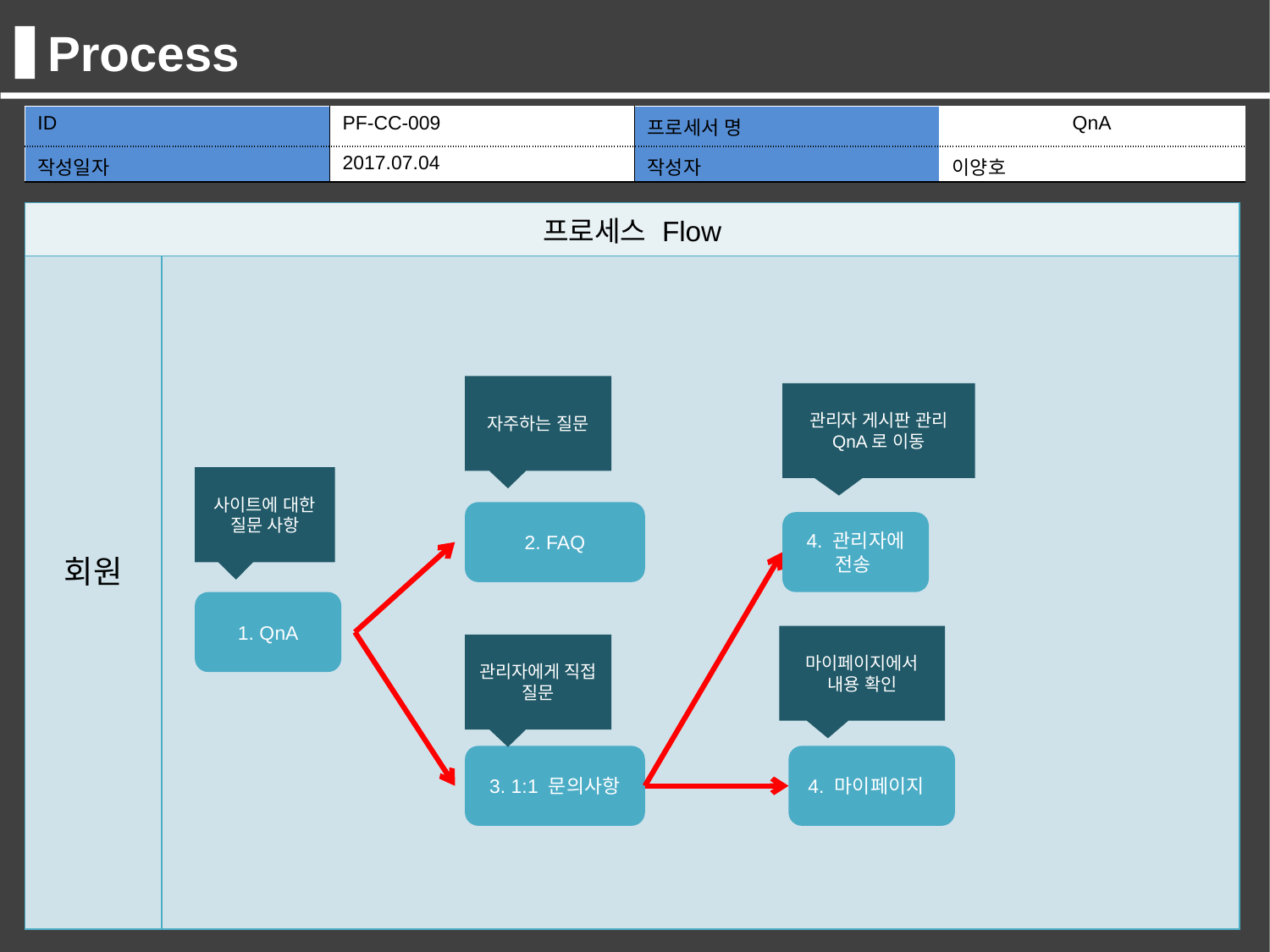

Process

| ID | PF-CC-009 | 프로세서 명 | QnA |
| --- | --- | --- | --- |
| 작성일자 | 2017.07.04 | 작성자 | 이양호 |
| 프로세스 Flow |  |
| --- | --- |
| 회원 |  |
자주하는 질문
관리자 게시판 관리 QnA로 이동
사이트에 대한 질문 사항
2. FAQ
4. 관리자에 전송
1. QnA
마이페이지에서 내용 확인
관리자에게 직접 질문
3. 1:1 문의사항
4. 마이페이지